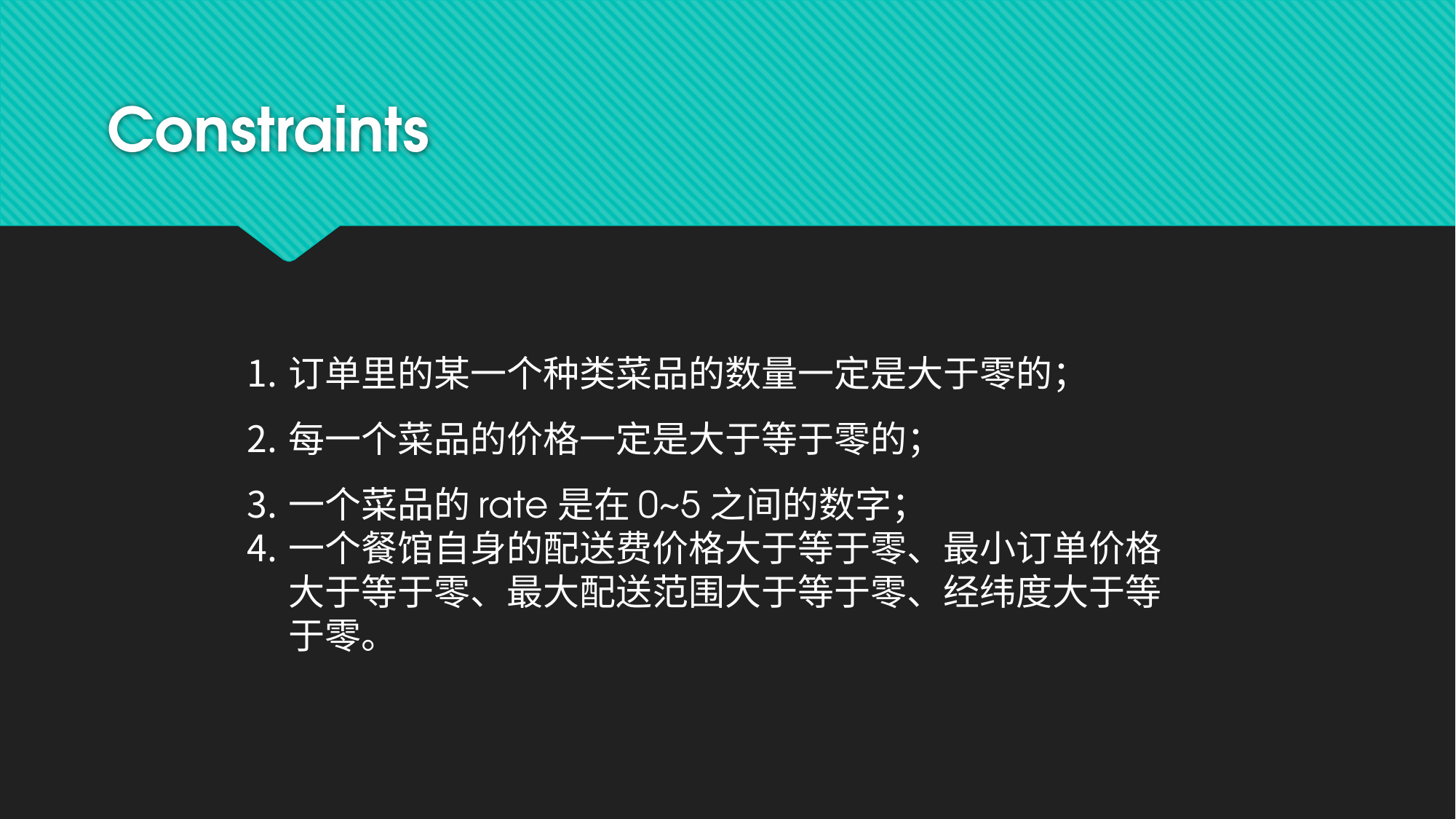

# Constraints
订单里的某一个种类菜品的数量一定是大于零的；
每一个菜品的价格一定是大于等于零的；
一个菜品的rate是在0~5之间的数字；
一个餐馆自身的配送费价格大于等于零、最小订单价格大于等于零、最大配送范围大于等于零、经纬度大于等于零。